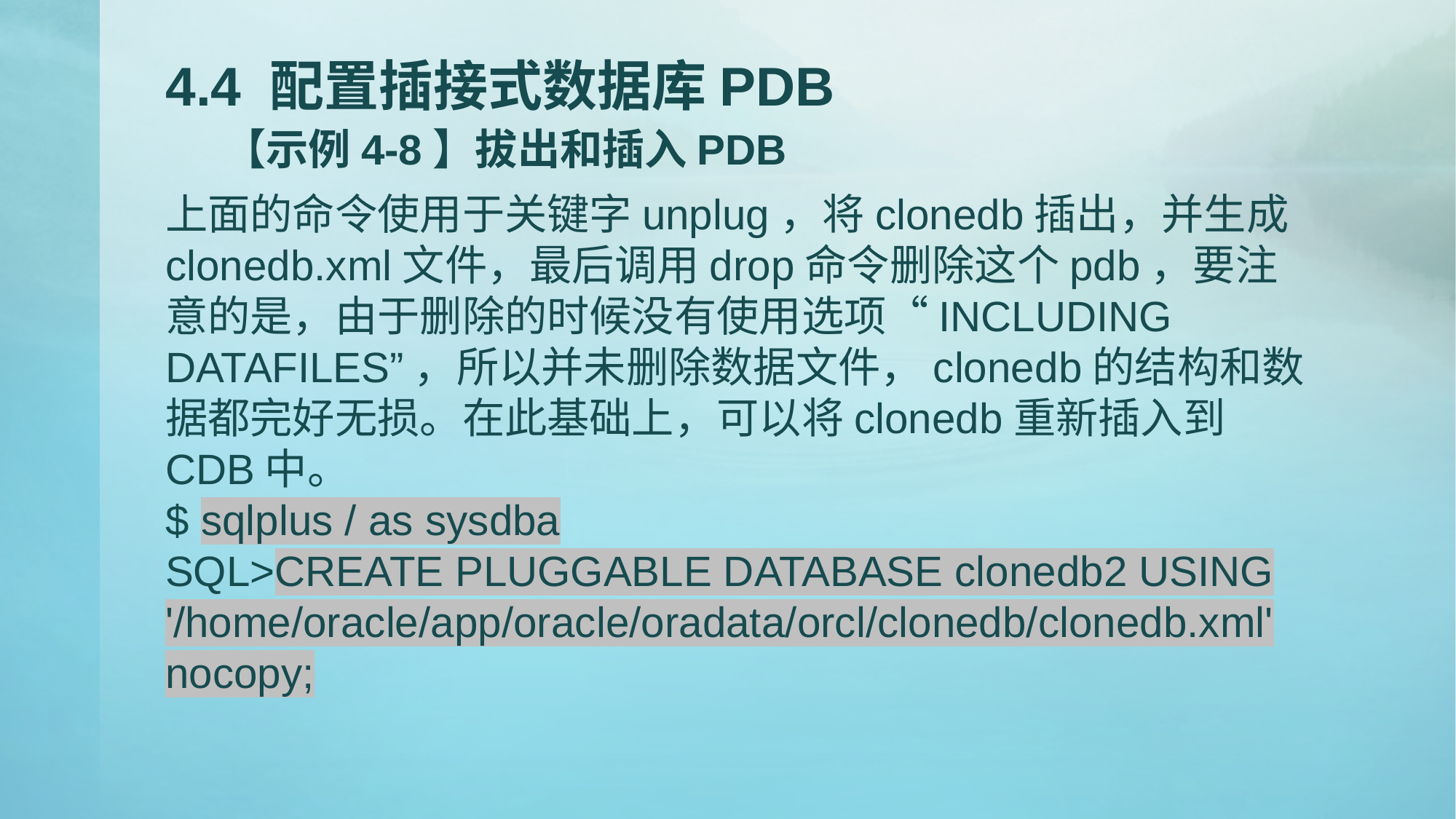

# 4.4 配置插接式数据库PDB 【示例4-8】拔出和插入PDB
上面的命令使用于关键字unplug，将clonedb插出，并生成clonedb.xml文件，最后调用drop命令删除这个pdb，要注意的是，由于删除的时候没有使用选项“INCLUDING DATAFILES”，所以并未删除数据文件，clonedb的结构和数据都完好无损。在此基础上，可以将clonedb重新插入到CDB中。
$ sqlplus / as sysdba
SQL>CREATE PLUGGABLE DATABASE clonedb2 USING
'/home/oracle/app/oracle/oradata/orcl/clonedb/clonedb.xml' nocopy;